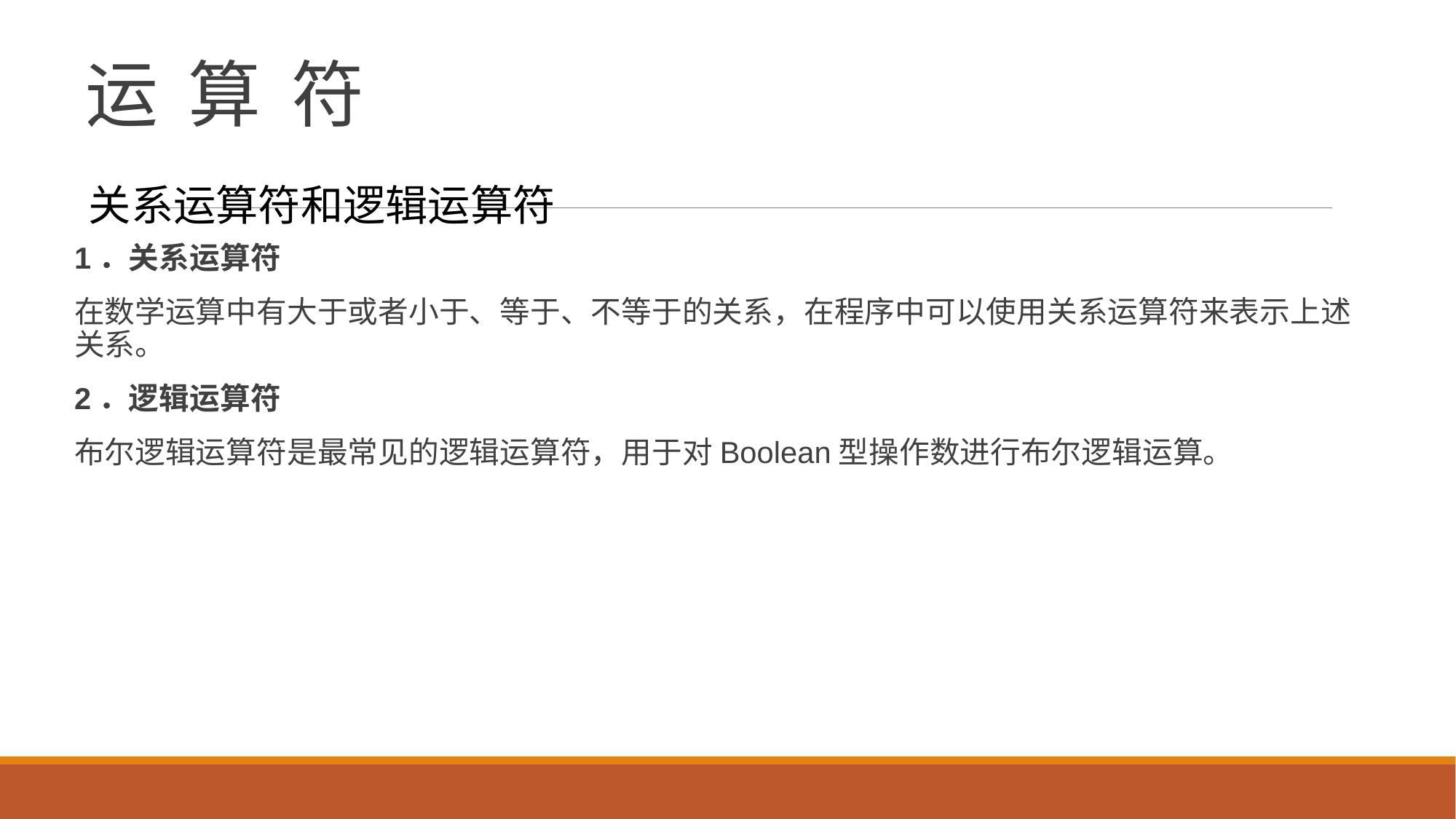

# 运  算  符
关系运算符和逻辑运算符
1．关系运算符
在数学运算中有大于或者小于、等于、不等于的关系，在程序中可以使用关系运算符来表示上述关系。
2．逻辑运算符
布尔逻辑运算符是最常见的逻辑运算符，用于对Boolean型操作数进行布尔逻辑运算。